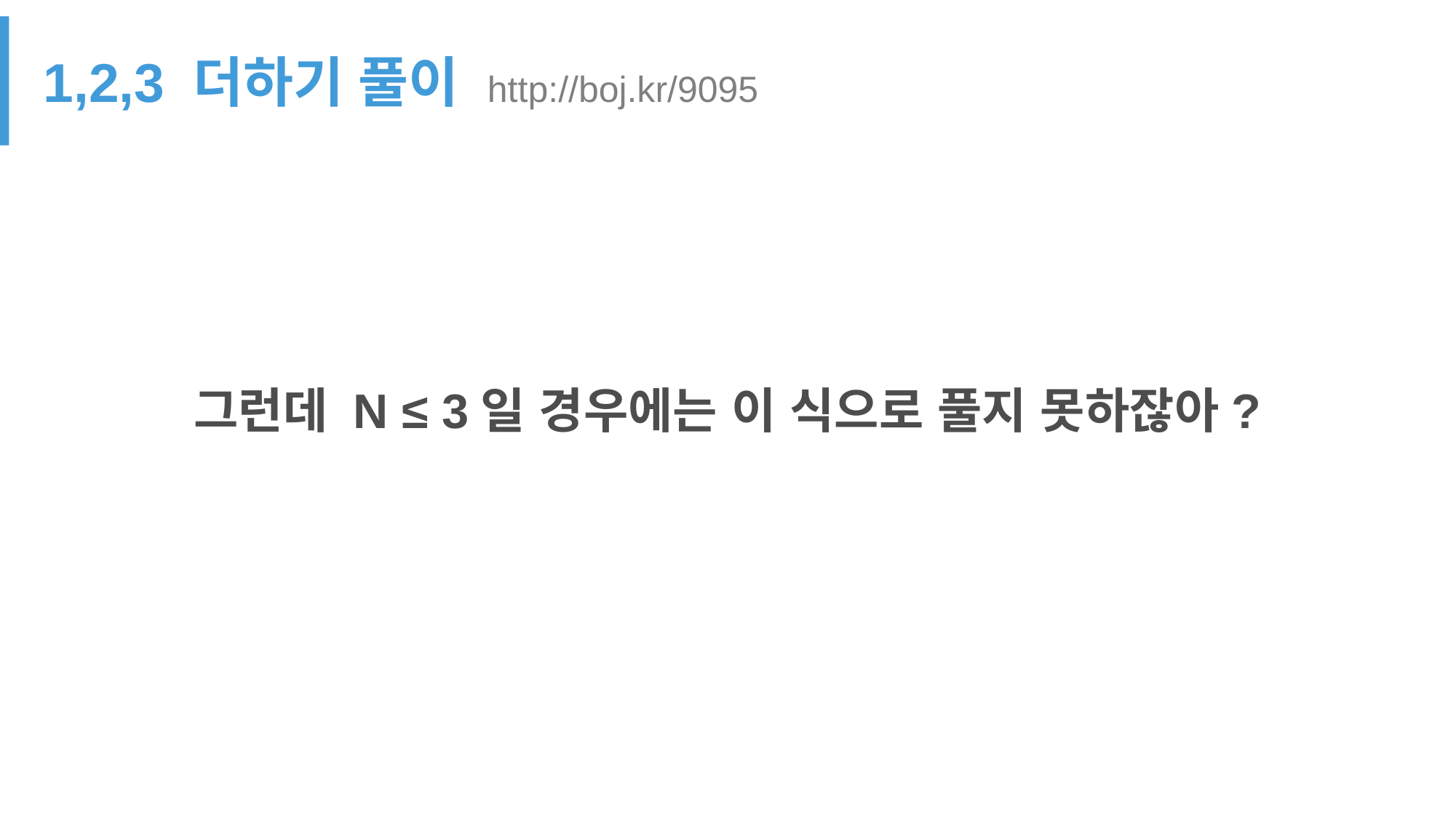

1,2,3 더하기 풀이 http://boj.kr/9095

그런데 N ≤ 3일 경우에는 이 식으로 풀지 못하잖아?